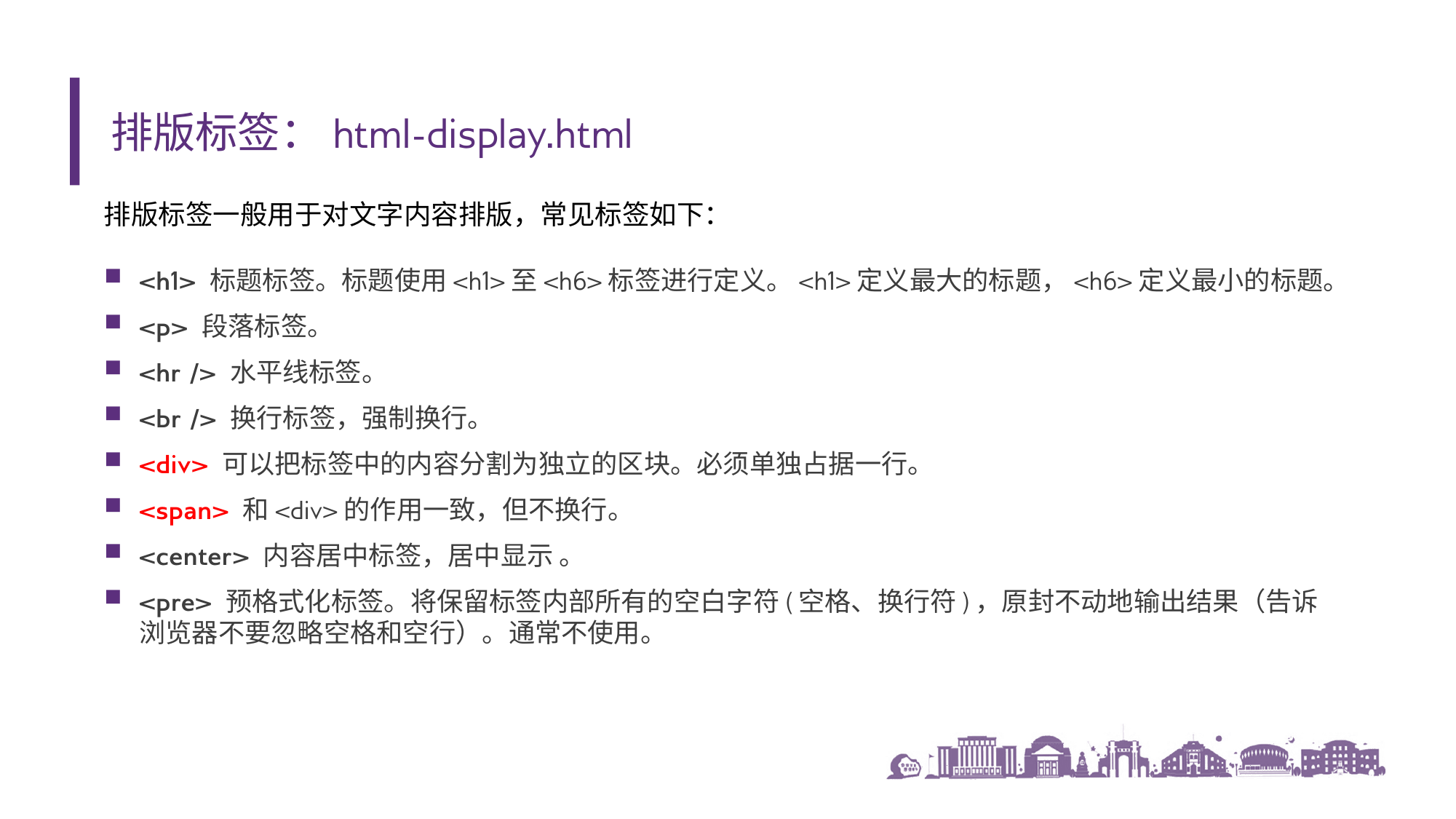

# 排版标签：html-display.html
排版标签一般用于对文字内容排版，常见标签如下：
<h1> 标题标签。标题使用<h1>至<h6>标签进行定义。<h1>定义最大的标题，<h6>定义最小的标题。
<p> 段落标签。
<hr /> 水平线标签。
<br /> 换行标签，强制换行。
<div> 可以把标签中的内容分割为独立的区块。必须单独占据一行。
<span> 和<div>的作用一致，但不换行。
<center> 内容居中标签，居中显示 。
<pre> 预格式化标签。将保留标签内部所有的空白字符(空格、换行符)，原封不动地输出结果（告诉浏览器不要忽略空格和空行）。通常不使用。